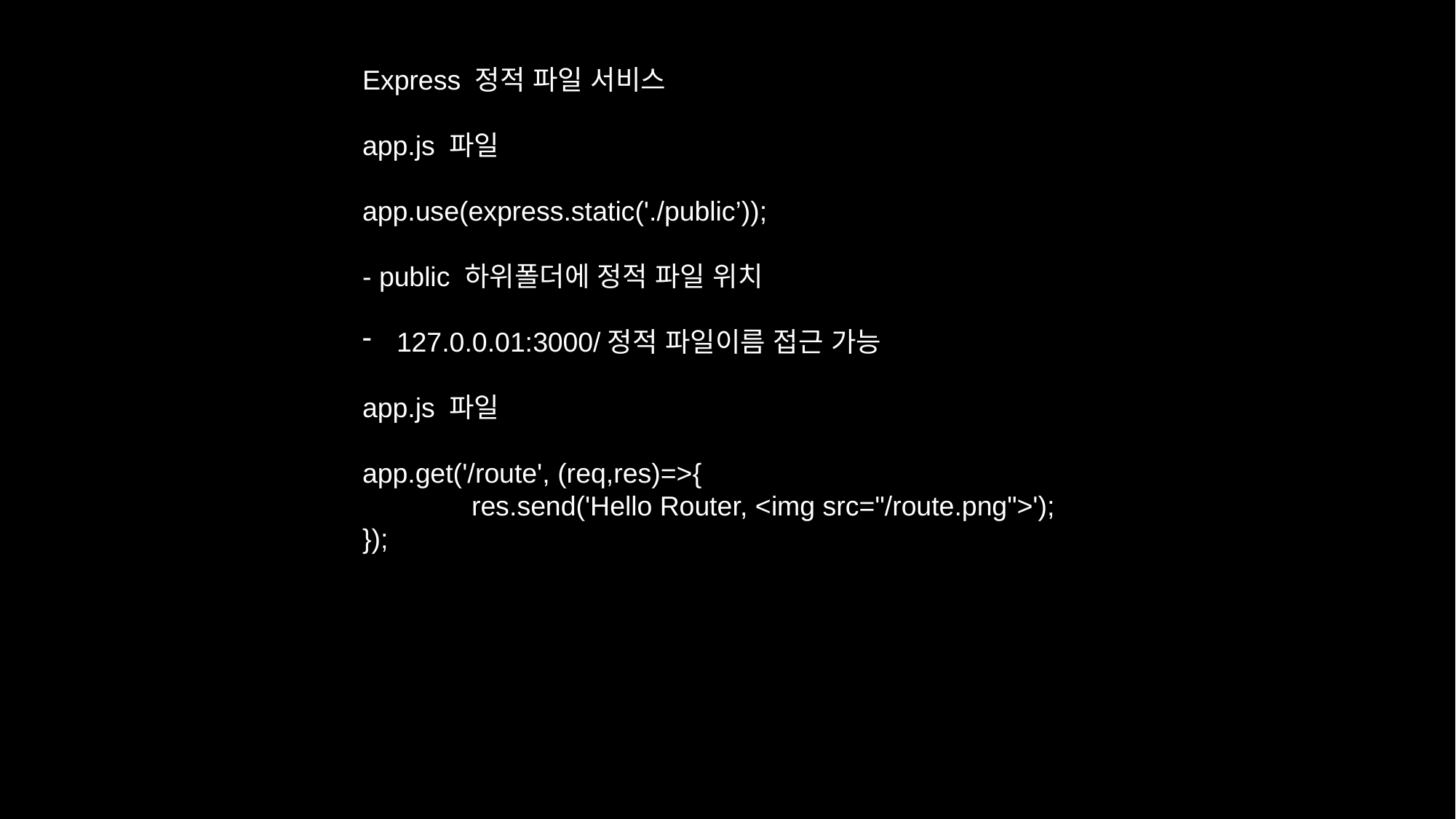

Express 정적 파일 서비스

app.js 파일

app.use(express.static('./public’));

- public 하위폴더에 정적 파일 위치

127.0.0.01:3000/정적 파일이름 접근 가능

app.js 파일

app.get('/route', (req,res)=>{
	res.send('Hello Router, <img src="/route.png">');
});